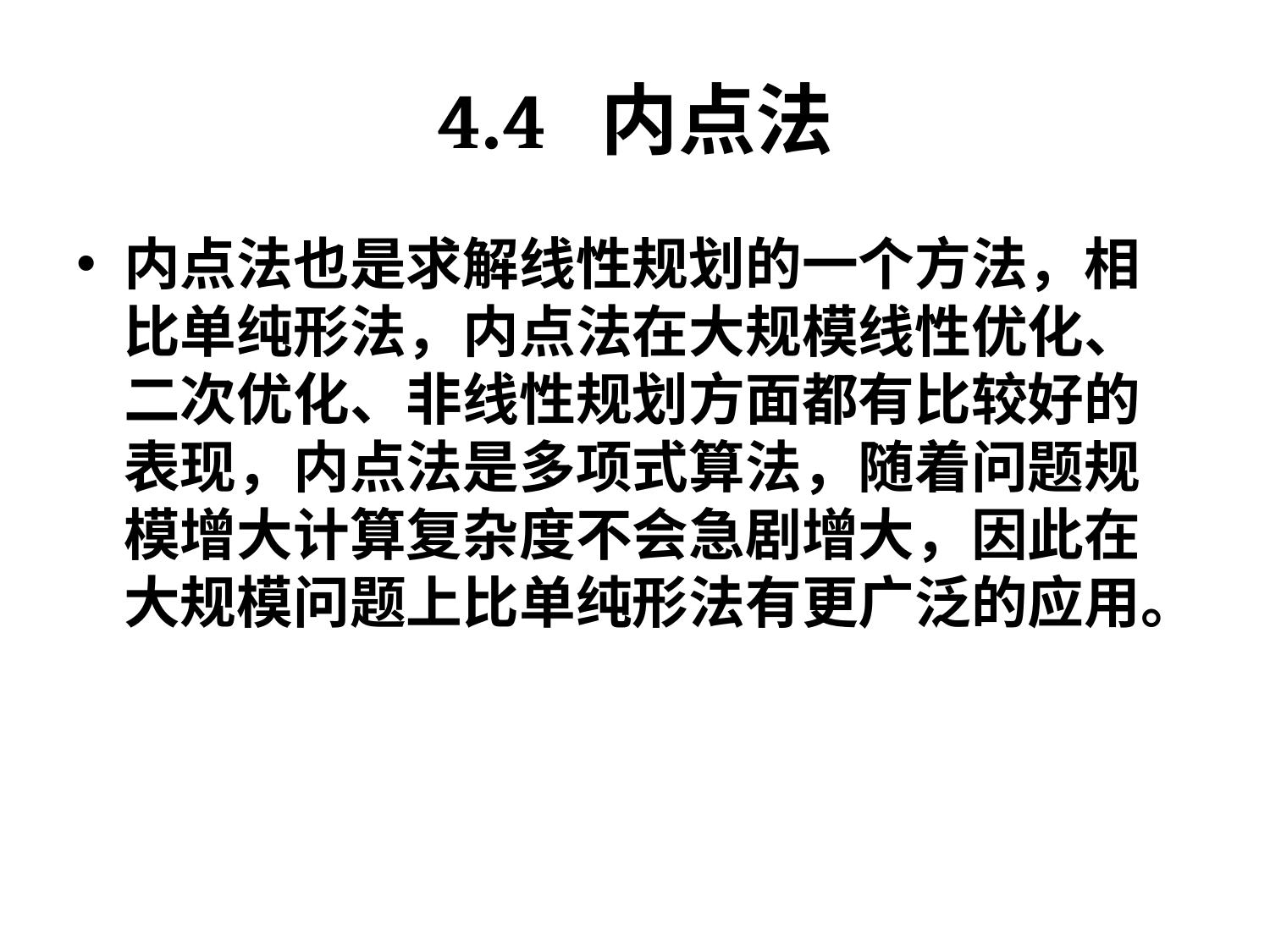

# 4.4  内点法
内点法也是求解线性规划的一个方法，相比单纯形法，内点法在大规模线性优化、二次优化、非线性规划方面都有比较好的表现，内点法是多项式算法，随着问题规模增大计算复杂度不会急剧增大，因此在大规模问题上比单纯形法有更广泛的应用。